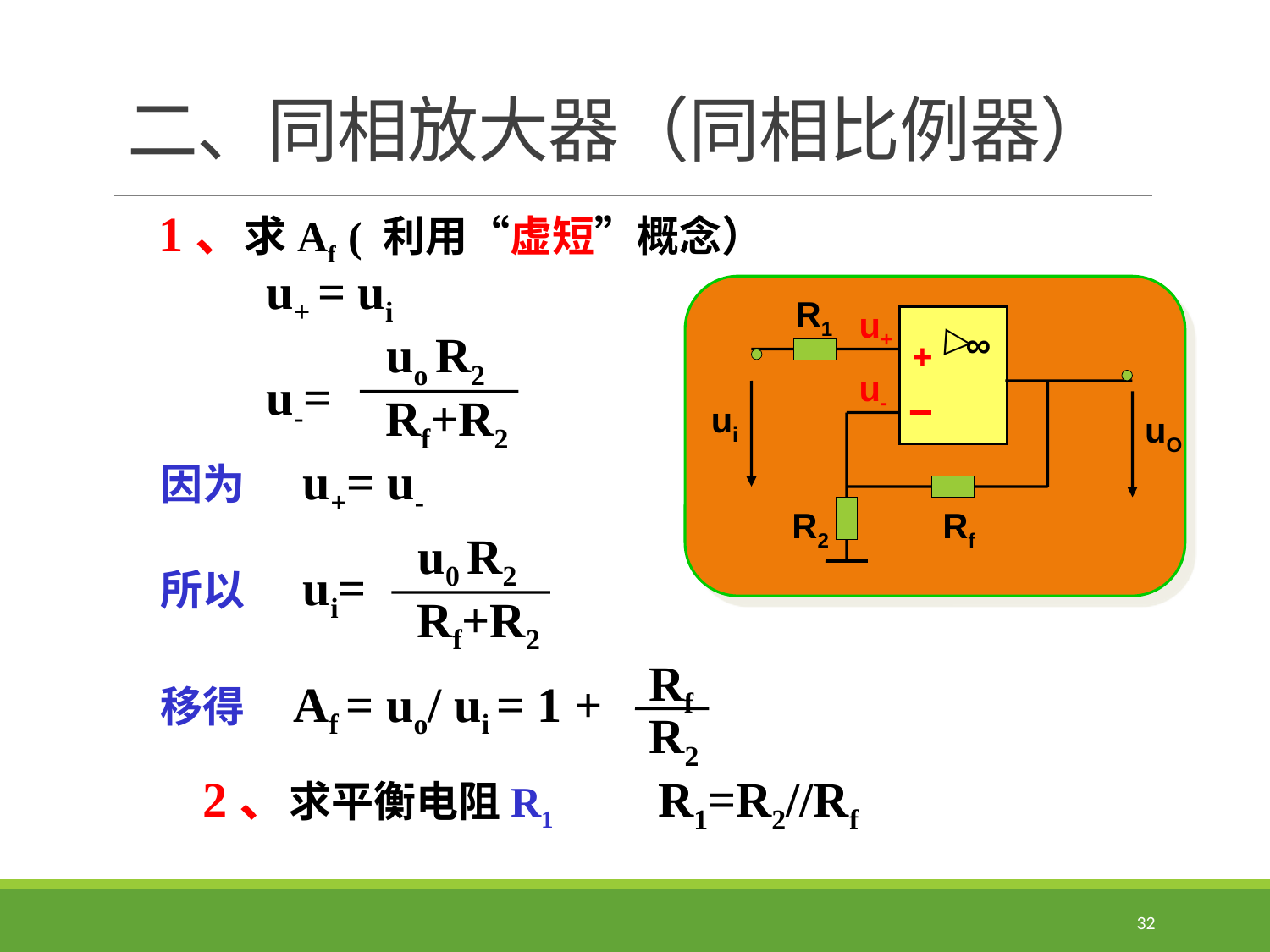

# 二、同相放大器（同相比例器）
1、求Af  ( 利用“虚短”概念）
u+ = ui

R1

ui

uO

R2

Rf

∞
▽
+

u+
u-
uo R2
Rf+R2

u-=
因为     u+= u-
u0 R2
Rf+R2

所以     ui=
Rf
R2

移得    Af = uo/ ui = 1 +
2、求平衡电阻R1
R1=R2//Rf
32